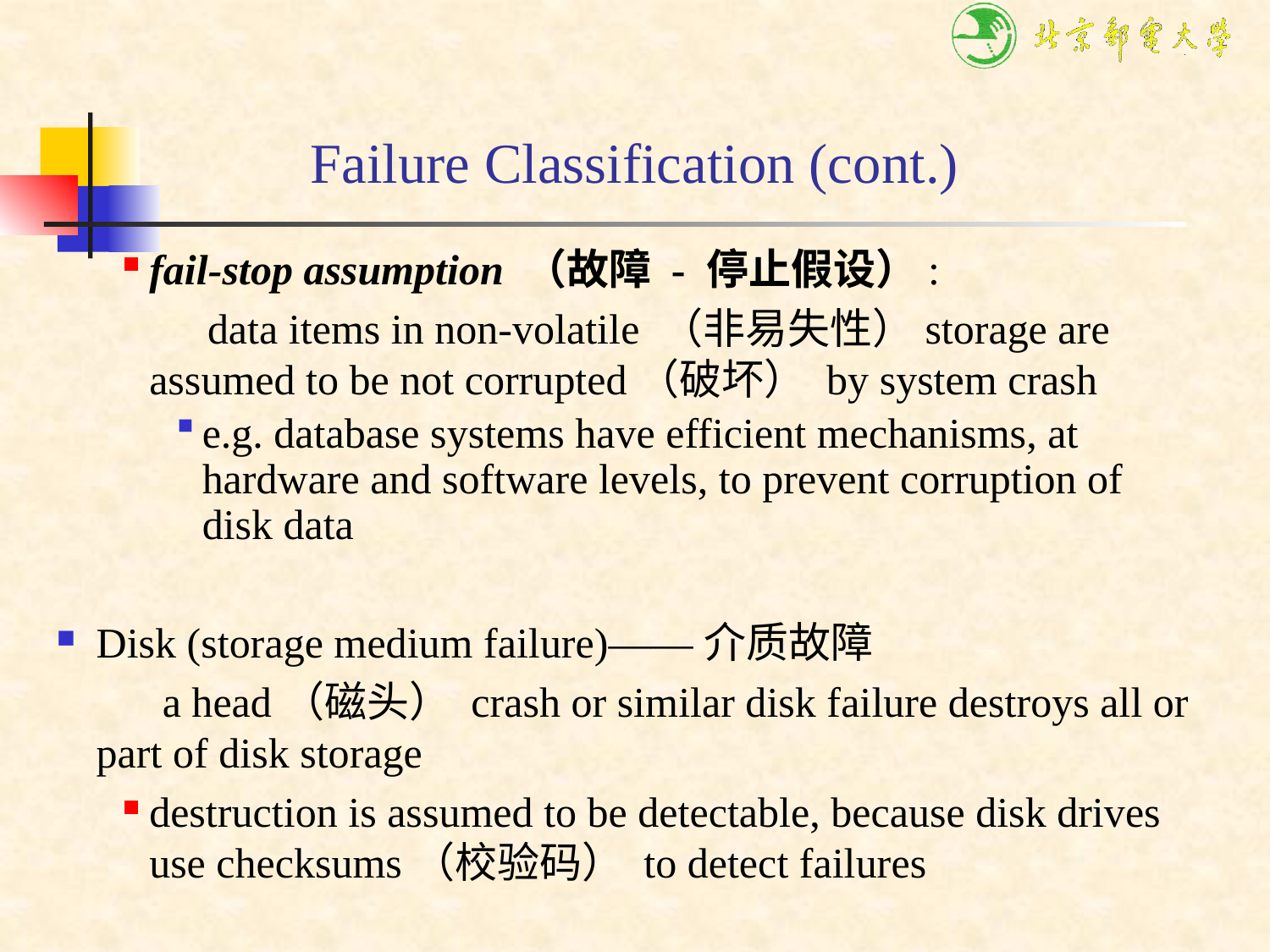

# Failure Classification (cont.)
fail-stop assumption （故障 - 停止假设）:
        data items in non-volatile （非易失性）storage are assumed to be not corrupted（破坏） by system crash
e.g. database systems have efficient mechanisms, at hardware and software levels, to prevent corruption of disk data

Disk (storage medium failure)——介质故障
          a head（磁头） crash or similar disk failure destroys all or part of disk storage
destruction is assumed to be detectable, because disk drives use checksums（校验码） to detect failures
6